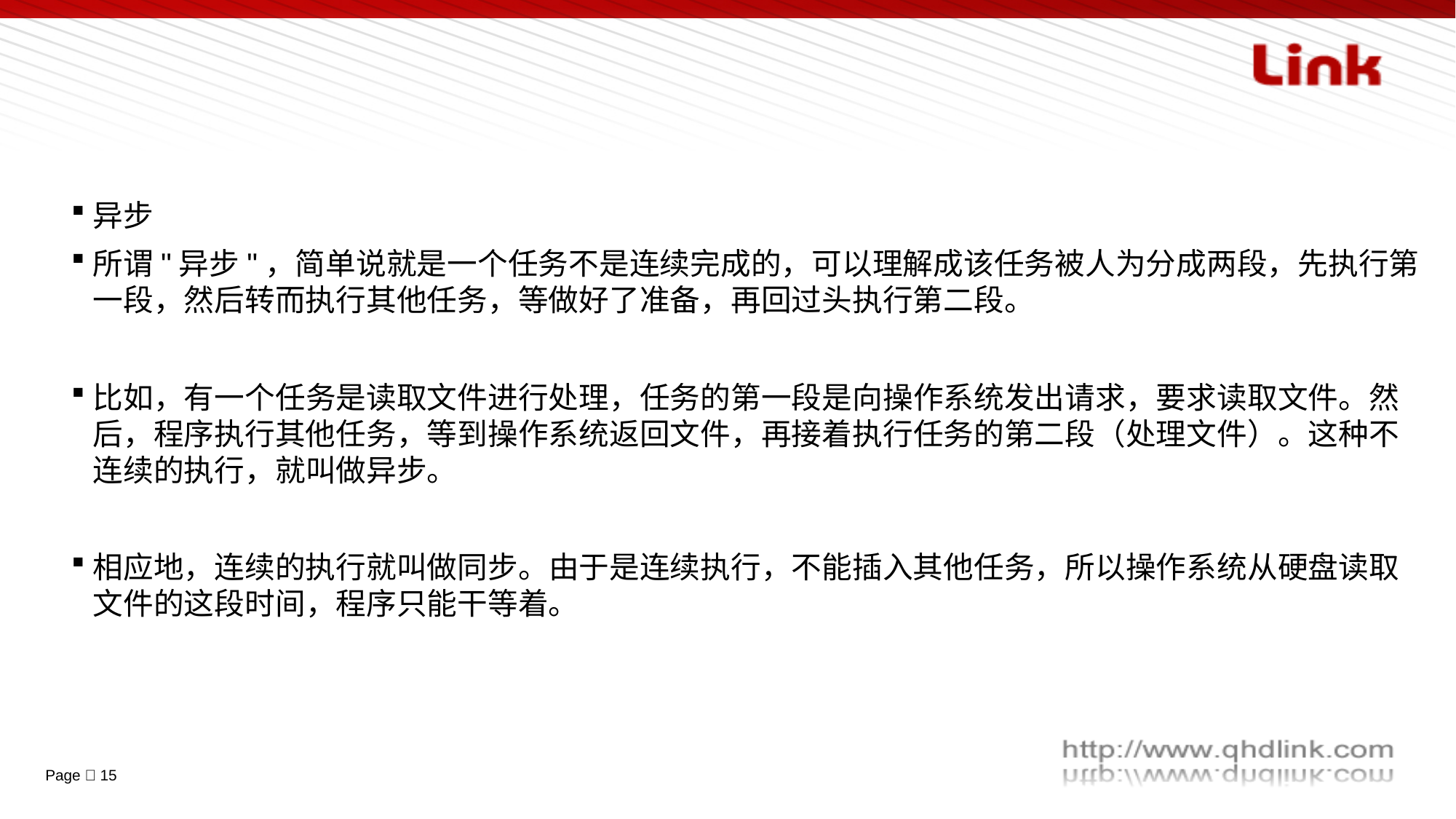

#
异步
所谓"异步"，简单说就是一个任务不是连续完成的，可以理解成该任务被人为分成两段，先执行第一段，然后转而执行其他任务，等做好了准备，再回过头执行第二段。

比如，有一个任务是读取文件进行处理，任务的第一段是向操作系统发出请求，要求读取文件。然后，程序执行其他任务，等到操作系统返回文件，再接着执行任务的第二段（处理文件）。这种不连续的执行，就叫做异步。

相应地，连续的执行就叫做同步。由于是连续执行，不能插入其他任务，所以操作系统从硬盘读取文件的这段时间，程序只能干等着。